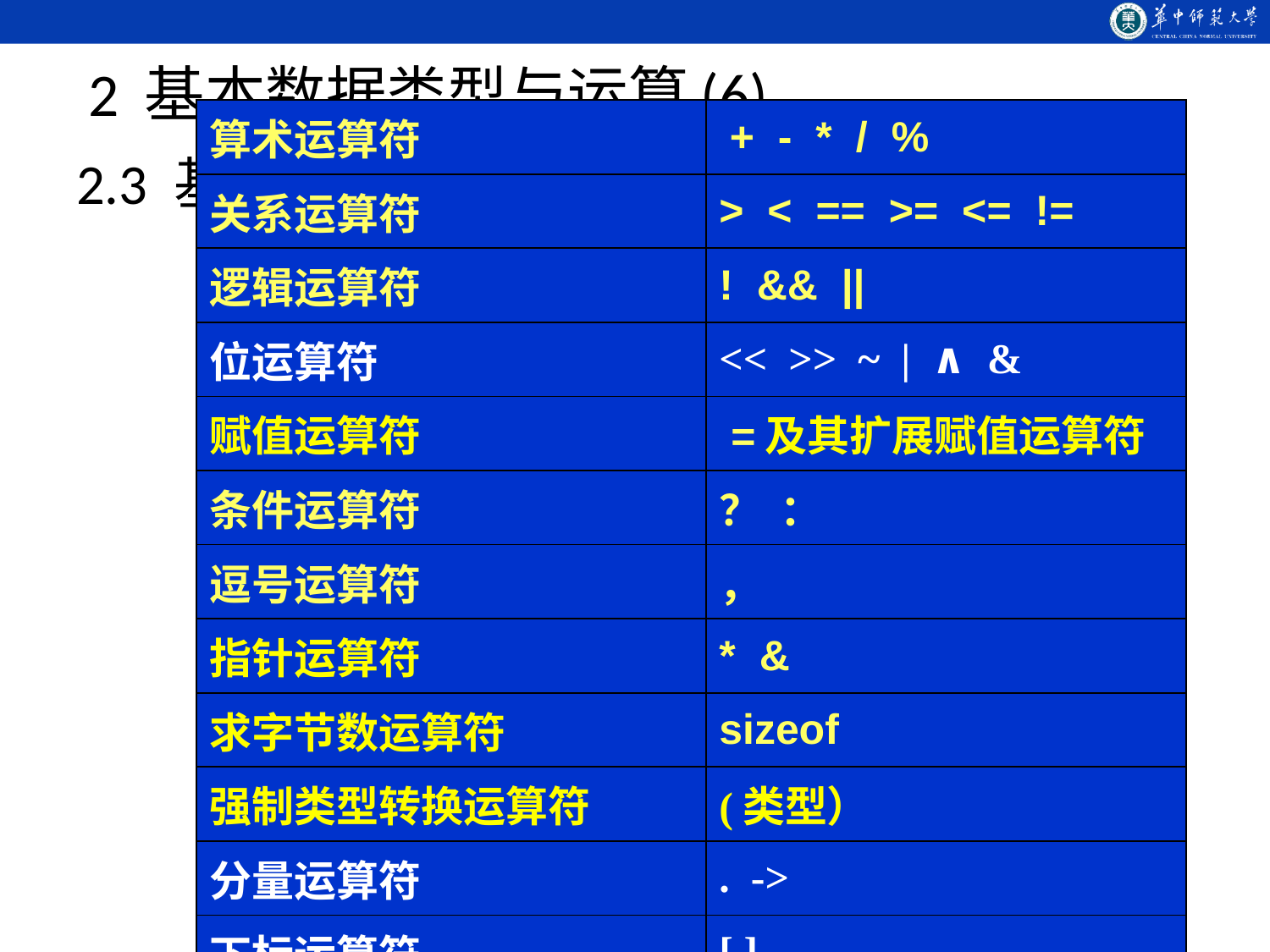

# 2 基本数据类型与运算(6)
| 算术运算符 | + - \* / % |
| --- | --- |
| 关系运算符 | > < == >= <= != |
| 逻辑运算符 | ! && || |
| 位运算符 | << >> ~ | ∧ & |
| 赋值运算符 | =及其扩展赋值运算符 |
| 条件运算符 | ？ ： |
| 逗号运算符 | ， |
| 指针运算符 | \* & |
| 求字节数运算符 | sizeof |
| 强制类型转换运算符 | (类型） |
| 分量运算符 | . -> |
| 下标运算符 | [ ] |
| 其他 | 如函数调用运算符（ ） |
2.3 基本运算与表达式